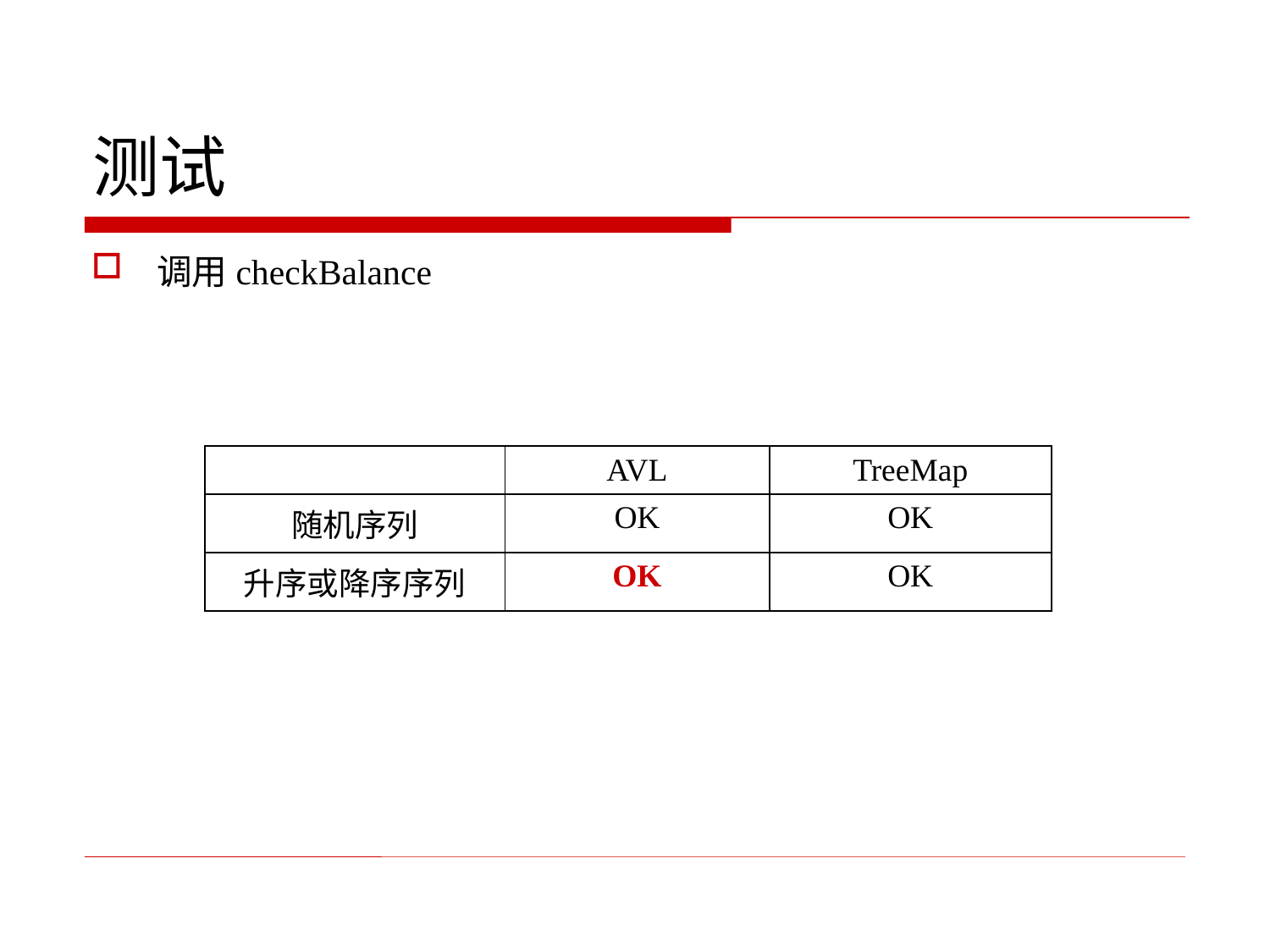

# 测试
调用checkBalance

|  | AVL | TreeMap |
| --- | --- | --- |
| 随机序列 | OK | OK |
| 升序或降序序列 | OK | OK |